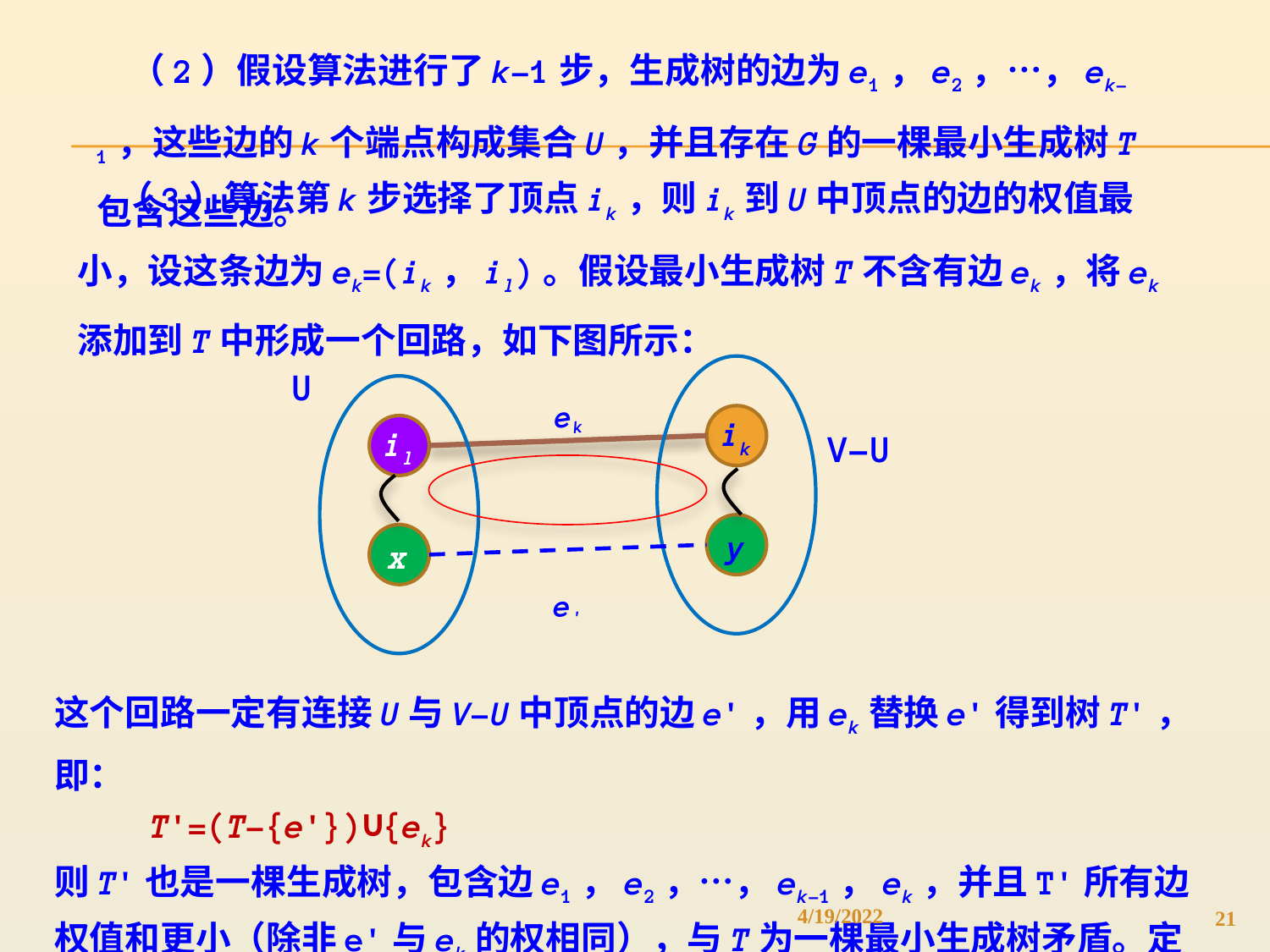

（2）假设算法进行了k-1步，生成树的边为e1，e2，…，ek-1，这些边的k个端点构成集合U，并且存在G的一棵最小生成树T包含这些边。
    （3）算法第k步选择了顶点ik，则ik到U中顶点的边的权值最小，设这条边为ek=(ik，il)。假设最小生成树T不含有边ek，将ek添加到T中形成一个回路，如下图所示：
U

ek
ik
il
V-U

y
x
e'
这个回路一定有连接U与V-U中顶点的边e'，用ek替换e'得到树T'，即：
     T'=(T-{e'})∪{ek}
则T'也是一棵生成树，包含边e1，e2，…，ek-1，ek，并且T'所有边权值和更小（除非e'与ek的权相同），与T为一棵最小生成树矛盾。定理即证。
4/19/2022
21